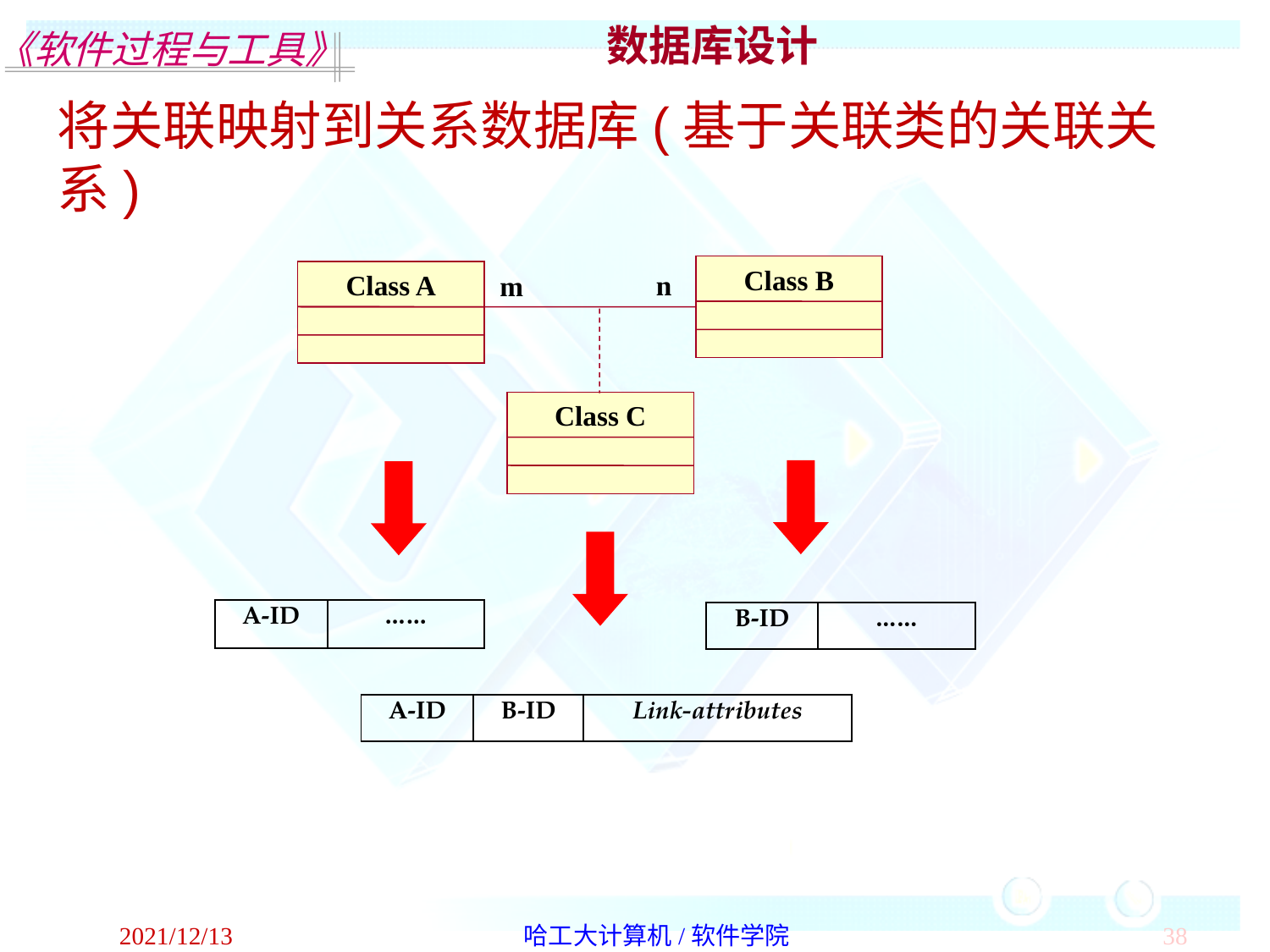

数据库设计
将关联映射到关系数据库(基于关联类的关联关系)
Class B

Class A

n
m

Class C

| A-ID | …… |
| --- | --- |
| B-ID | …… |
| --- | --- |
| A-ID | B-ID | Link-attributes |
| --- | --- | --- |